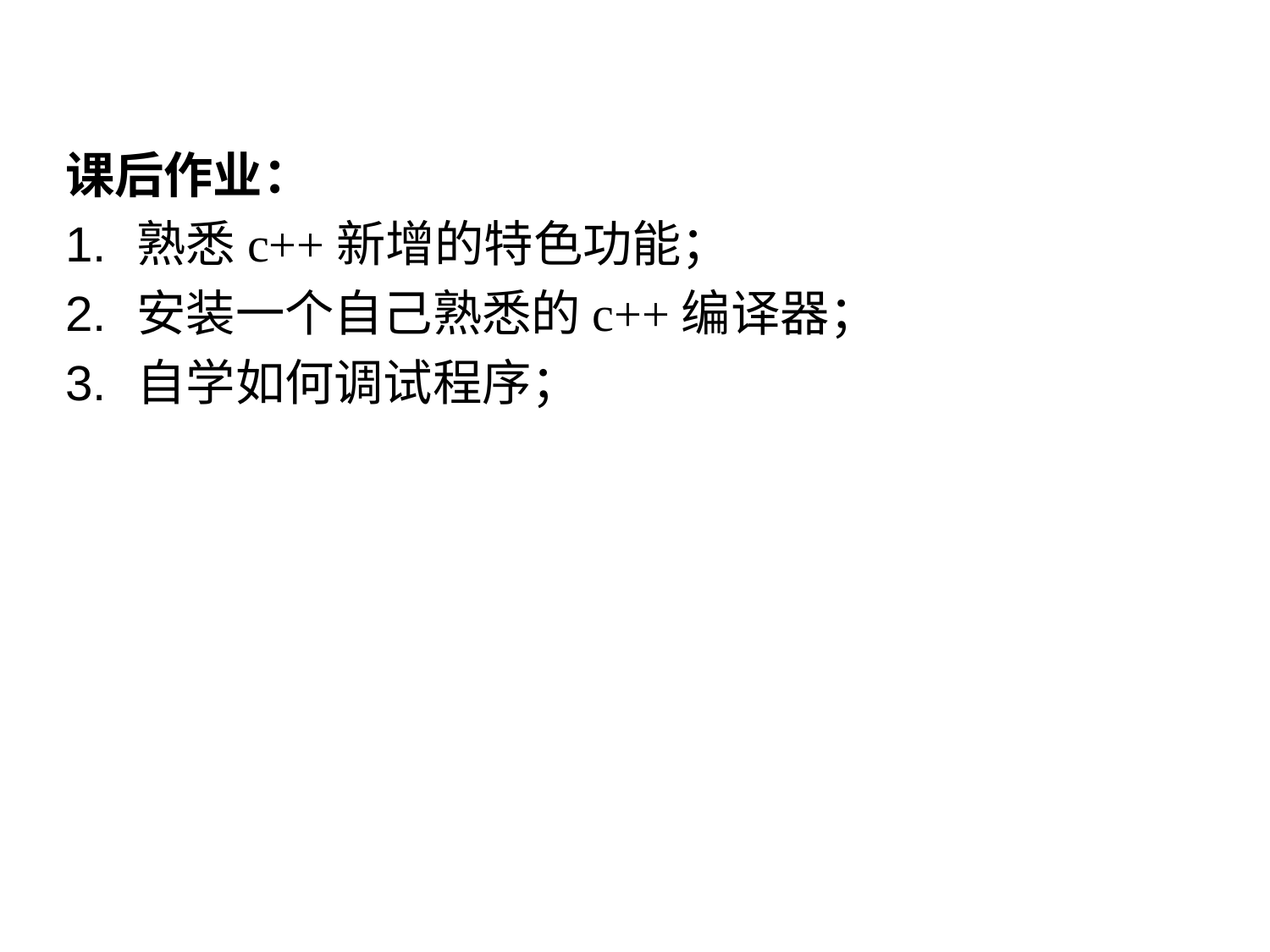

课后作业：
熟悉c++新增的特色功能；
安装一个自己熟悉的c++编译器；
自学如何调试程序；